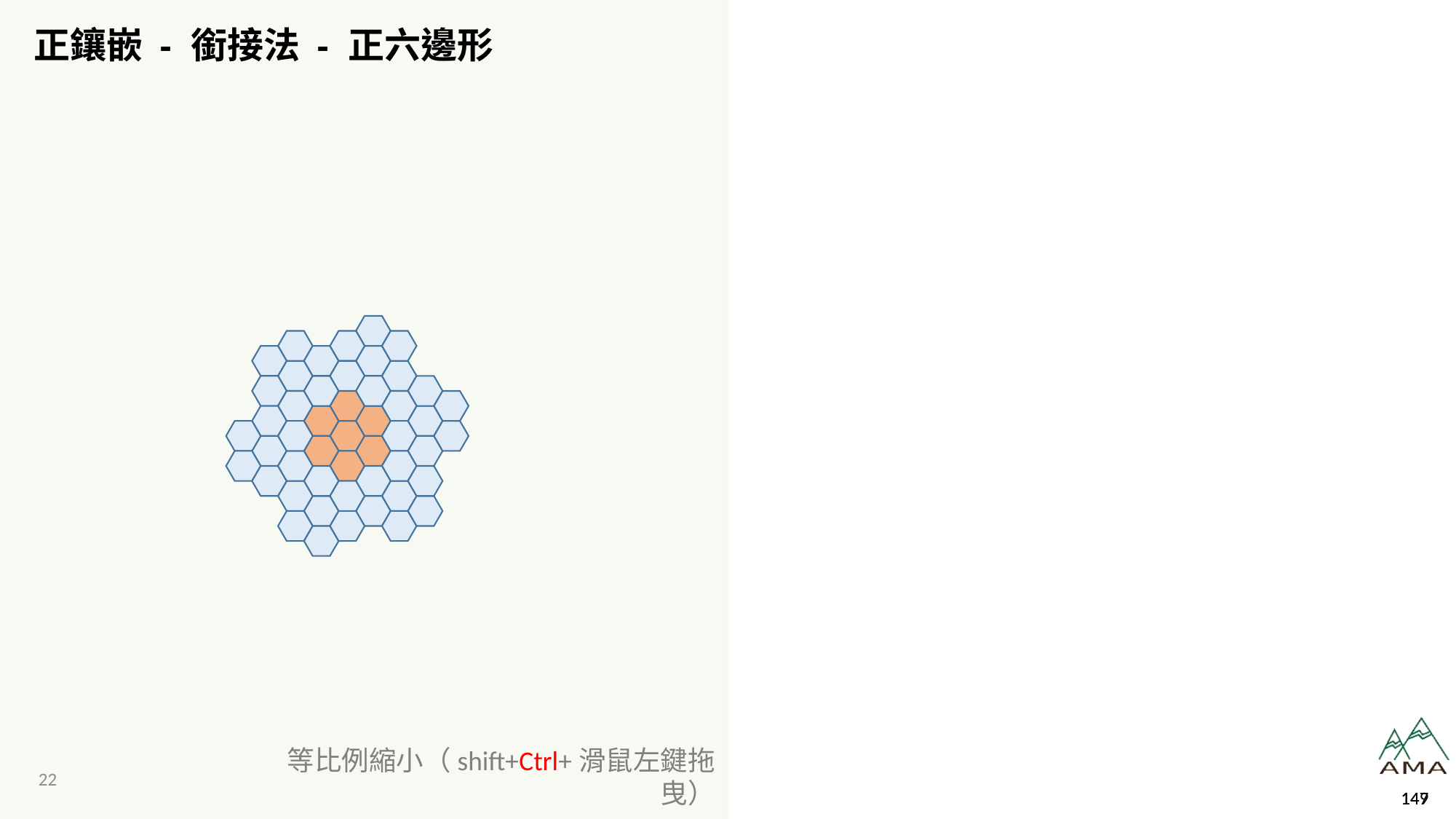

# 正鑲嵌 - 銜接法 - 正六邊形

等比例縮小（shift+Ctrl+滑鼠左鍵拖曳）
147
149